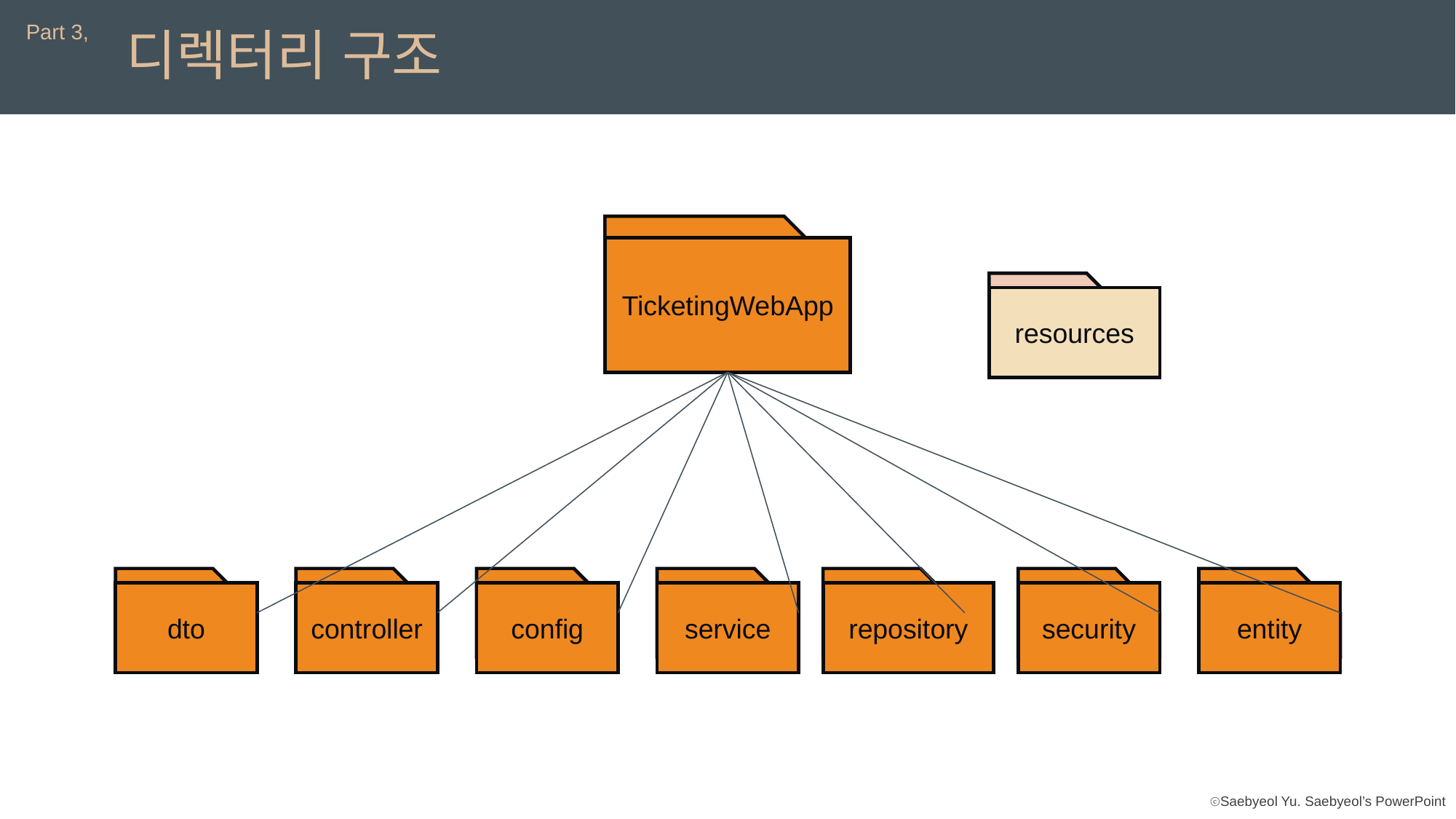

Part 3,
디렉터리 구조

TicketingWebApp

resources

repository

dto

controller

config

service

security

entity